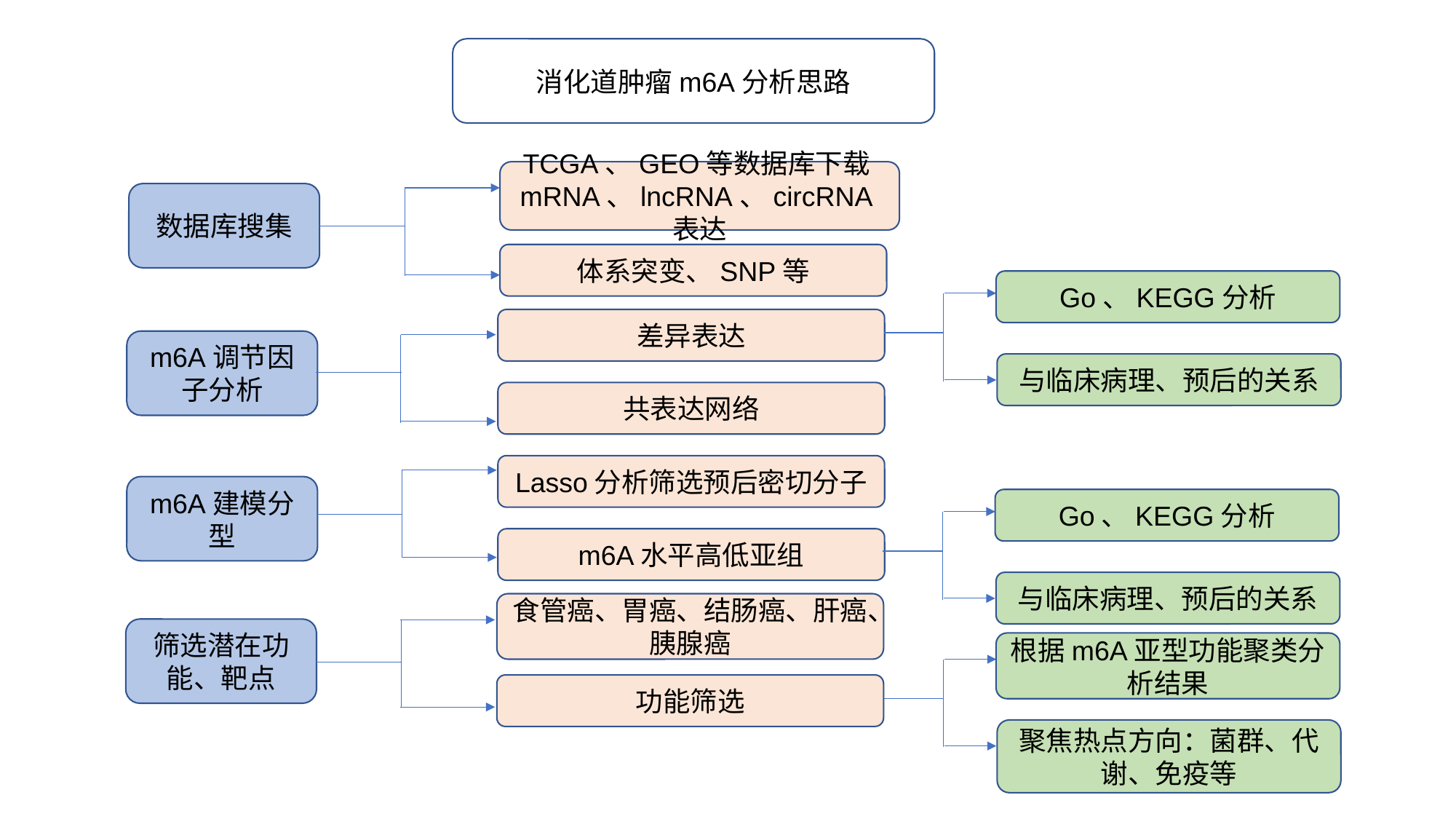

消化道肿瘤m6A分析思路
TCGA、GEO等数据库下载mRNA、lncRNA、circRNA表达
数据库搜集
体系突变、SNP等
Go、KEGG分析
差异表达
m6A调节因子分析
与临床病理、预后的关系
共表达网络
Lasso分析筛选预后密切分子
m6A建模分型
Go、KEGG分析
m6A水平高低亚组
与临床病理、预后的关系
食管癌、胃癌、结肠癌、肝癌、胰腺癌
筛选潜在功能、靶点
根据m6A亚型功能聚类分析结果
功能筛选
聚焦热点方向：菌群、代谢、免疫等